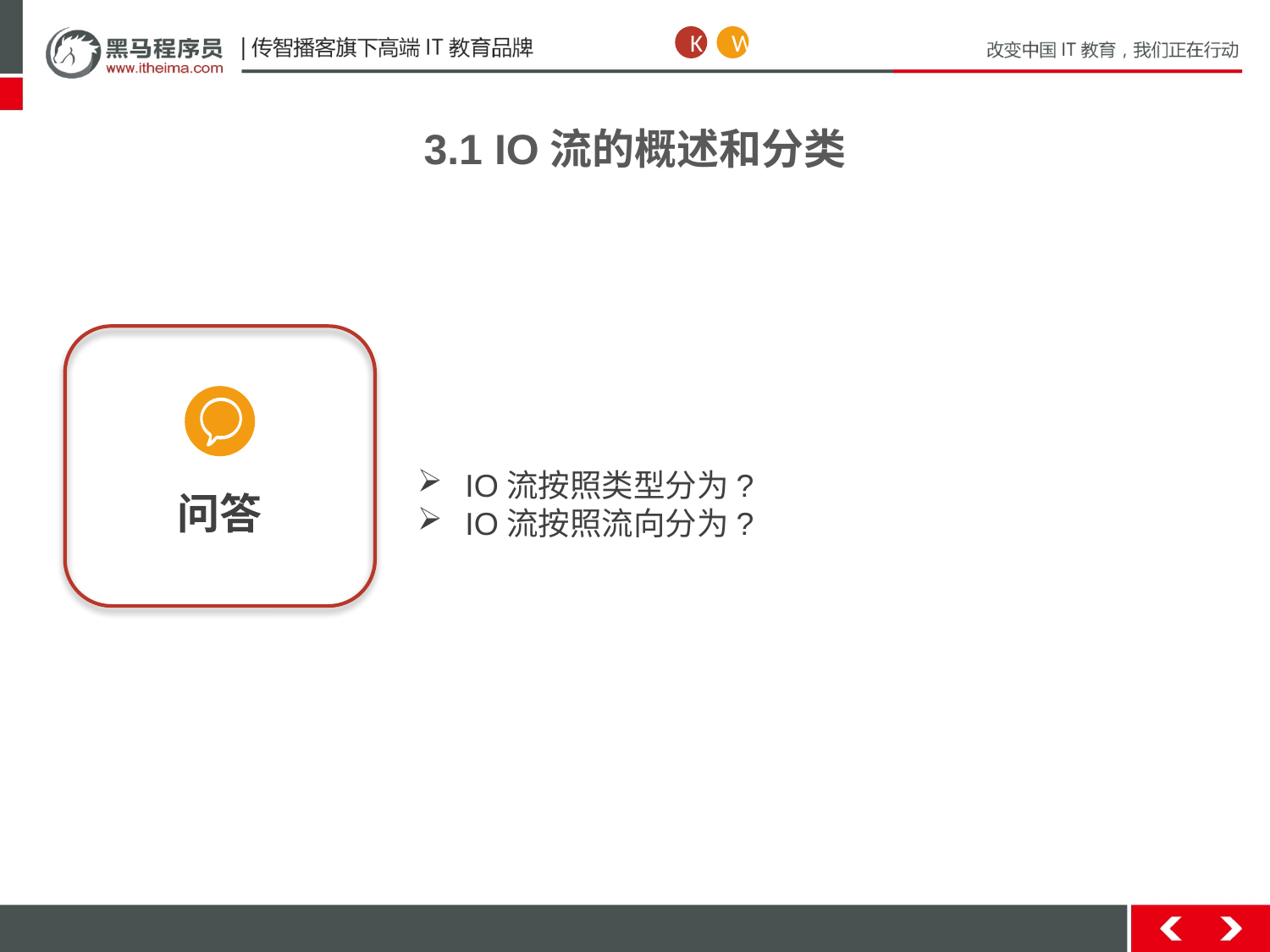

K
W
3.1 IO流的概述和分类

问答
IO流按照类型分为?
IO流按照流向分为?